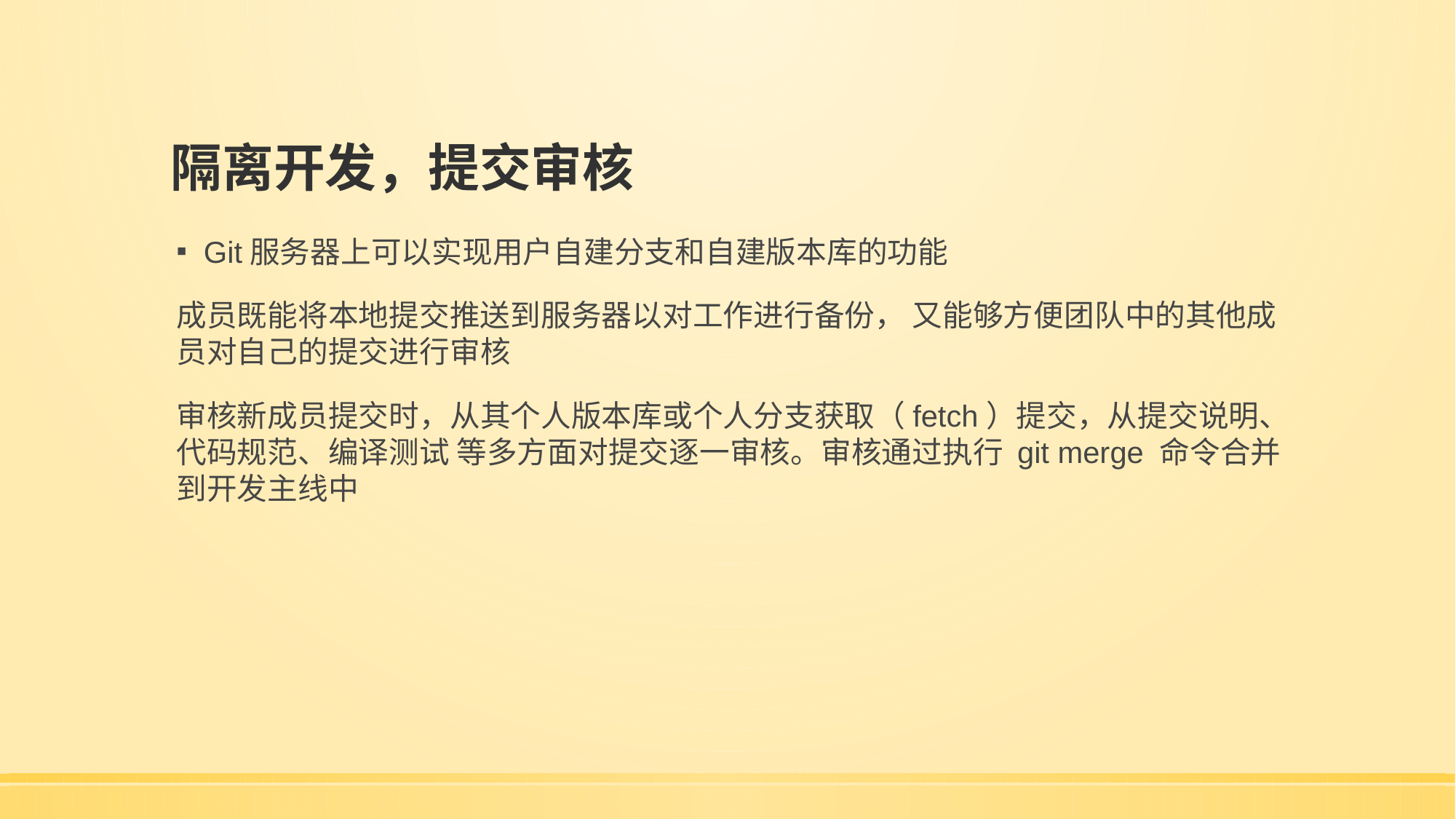

# 隔离开发，提交审核
Git服务器上可以实现用户自建分支和自建版本库的功能
成员既能将本地提交推送到服务器以对工作进行备份， 又能够方便团队中的其他成员对自己的提交进行审核
审核新成员提交时，从其个人版本库或个人分支获取（fetch）提交，从提交说明、代码规范、编译测试 等多方面对提交逐一审核。审核通过执行 git merge 命令合并到开发主线中